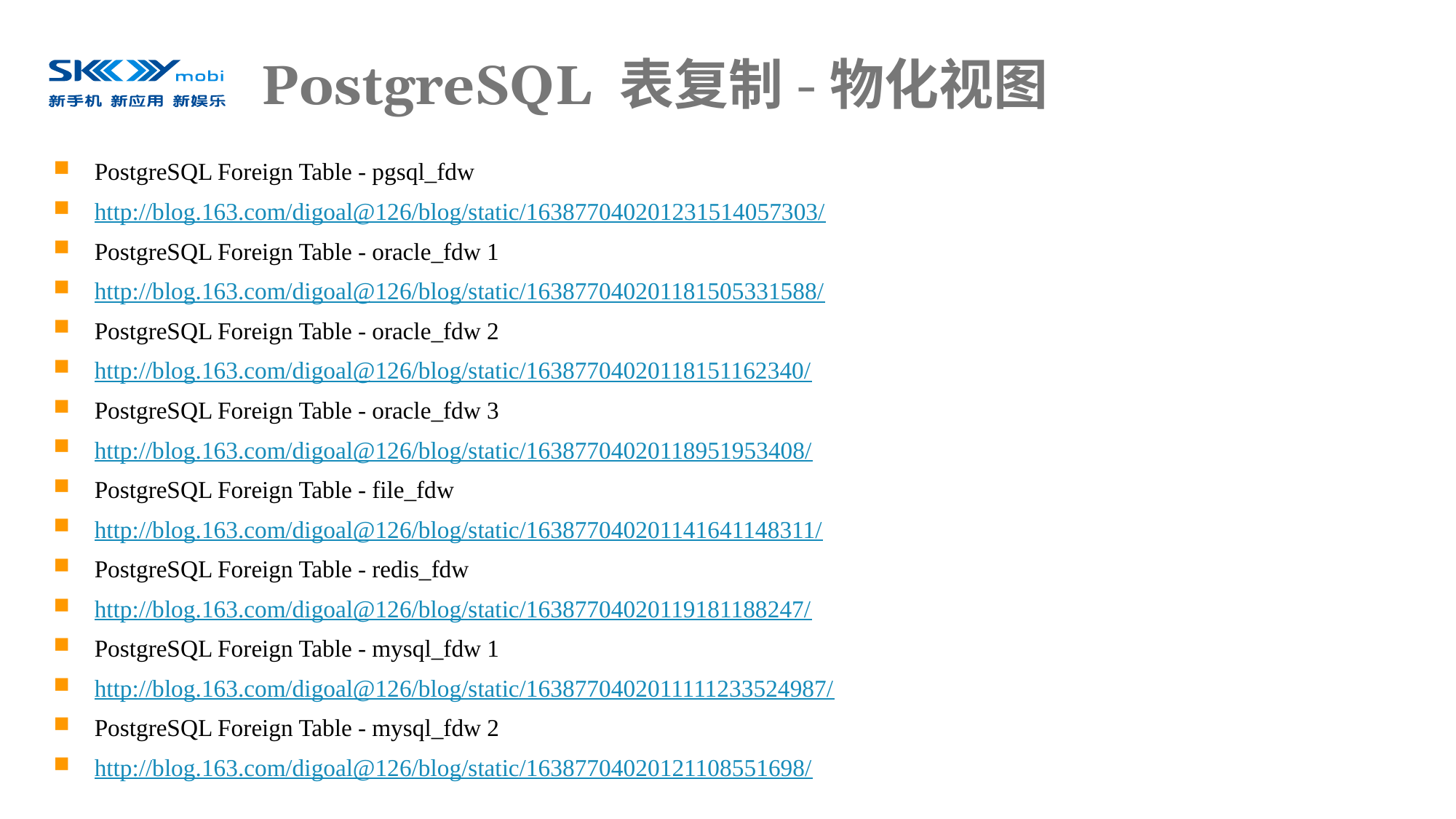

# PostgreSQL 表复制-物化视图
PostgreSQL Foreign Table - pgsql_fdw
http://blog.163.com/digoal@126/blog/static/163877040201231514057303/
PostgreSQL Foreign Table - oracle_fdw 1
http://blog.163.com/digoal@126/blog/static/163877040201181505331588/
PostgreSQL Foreign Table - oracle_fdw 2
http://blog.163.com/digoal@126/blog/static/16387704020118151162340/
PostgreSQL Foreign Table - oracle_fdw 3
http://blog.163.com/digoal@126/blog/static/16387704020118951953408/
PostgreSQL Foreign Table - file_fdw
http://blog.163.com/digoal@126/blog/static/163877040201141641148311/
PostgreSQL Foreign Table - redis_fdw
http://blog.163.com/digoal@126/blog/static/16387704020119181188247/
PostgreSQL Foreign Table - mysql_fdw 1
http://blog.163.com/digoal@126/blog/static/1638770402011111233524987/
PostgreSQL Foreign Table - mysql_fdw 2
http://blog.163.com/digoal@126/blog/static/16387704020121108551698/